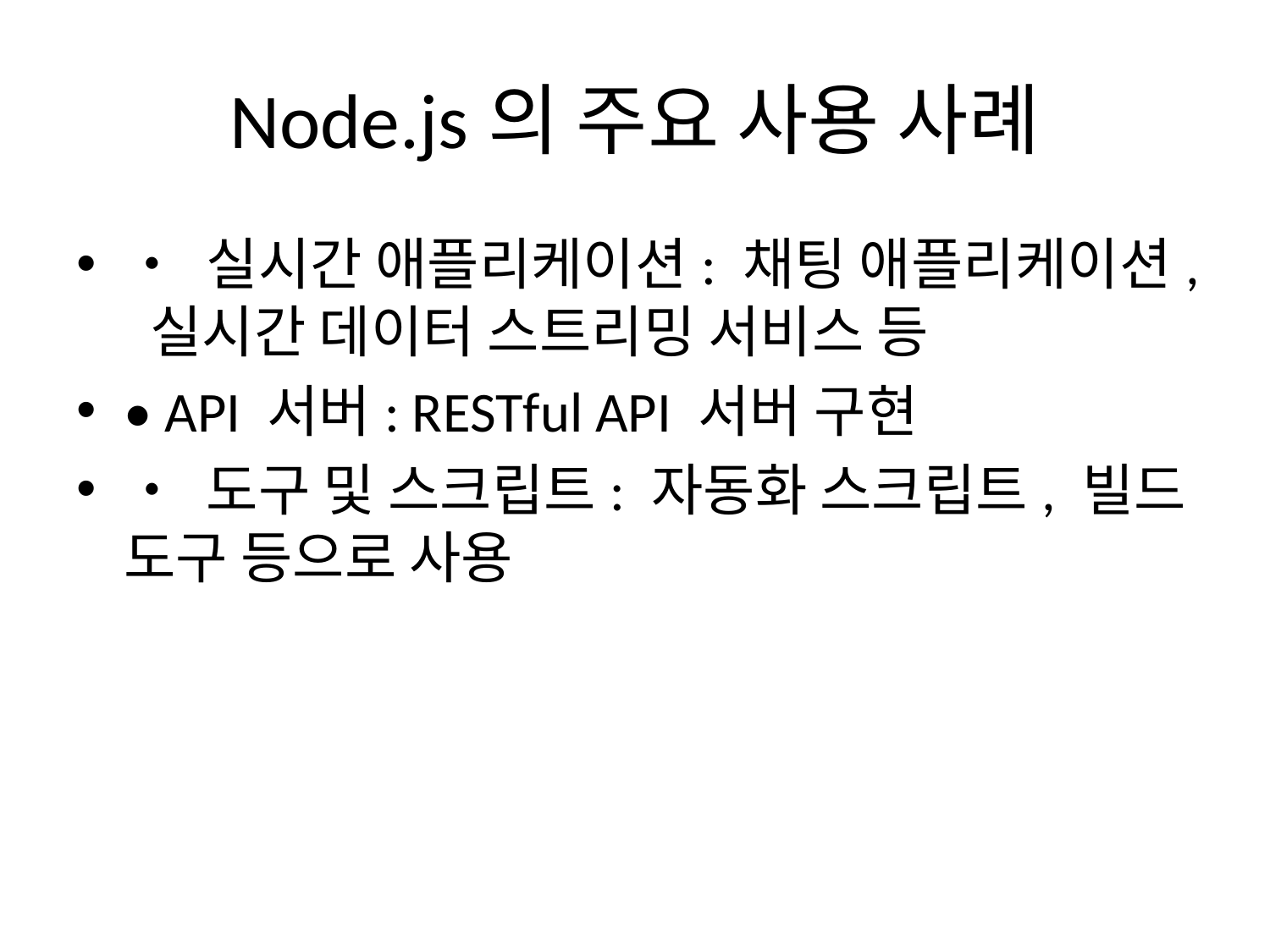

# Node.js의 주요 사용 사례
• 실시간 애플리케이션: 채팅 애플리케이션, 실시간 데이터 스트리밍 서비스 등
• API 서버: RESTful API 서버 구현
• 도구 및 스크립트: 자동화 스크립트, 빌드 도구 등으로 사용